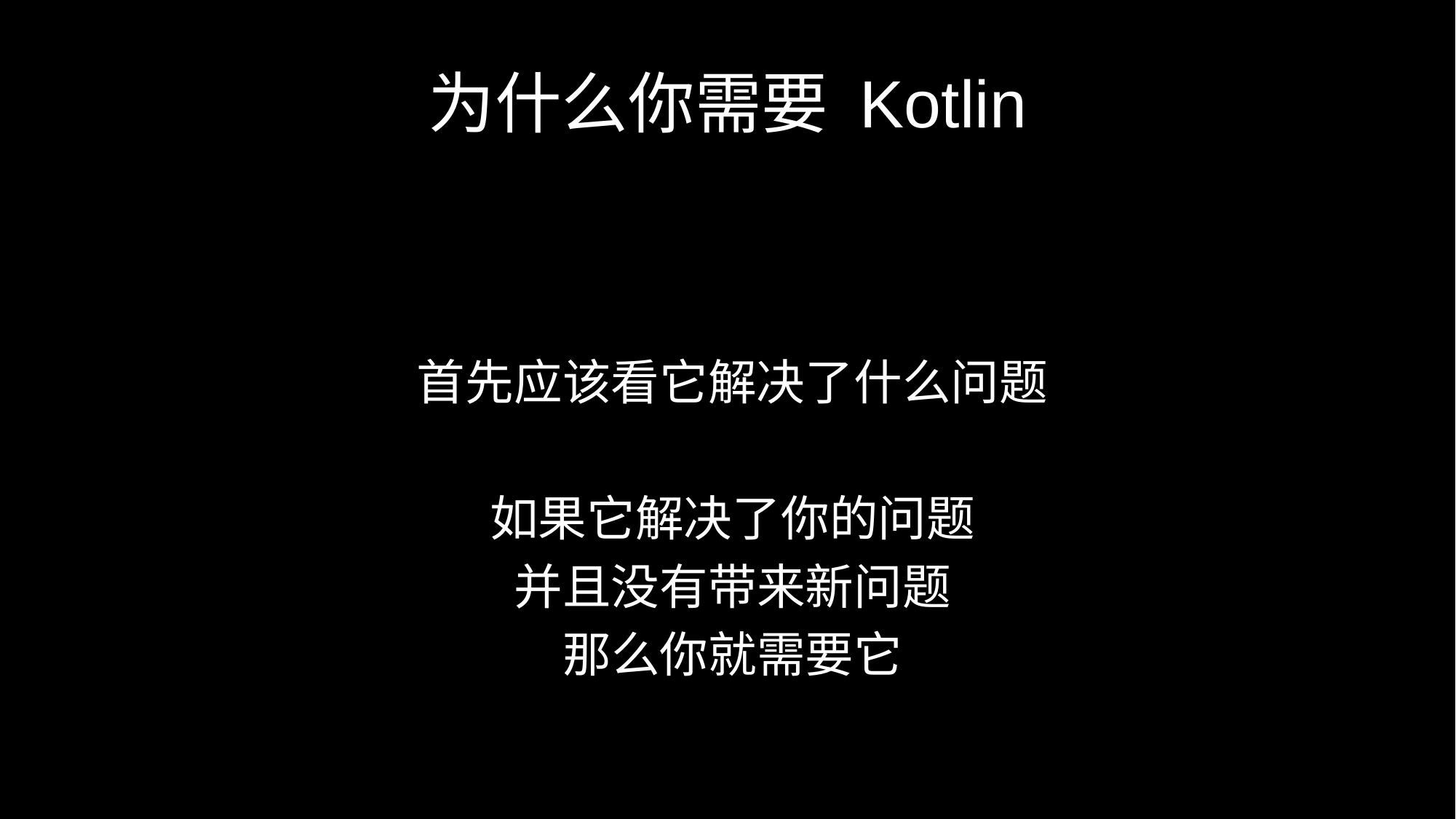

# 为什么你需要 Kotlin
首先应该看它解决了什么问题

如果它解决了你的问题
并且没有带来新问题
那么你就需要它